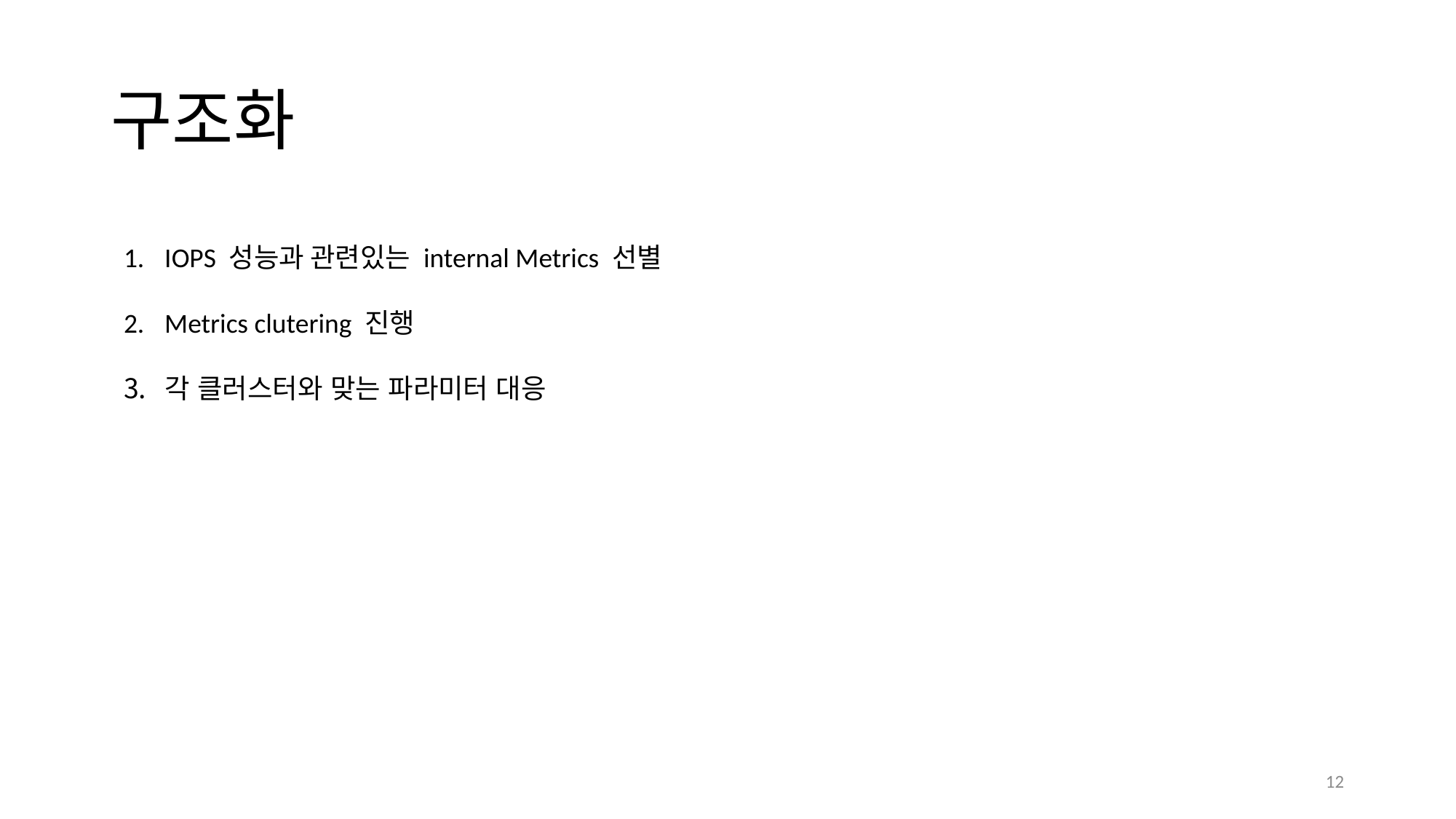

# 구조화
IOPS 성능과 관련있는 internal Metrics 선별
Metrics clutering 진행
각 클러스터와 맞는 파라미터 대응
12